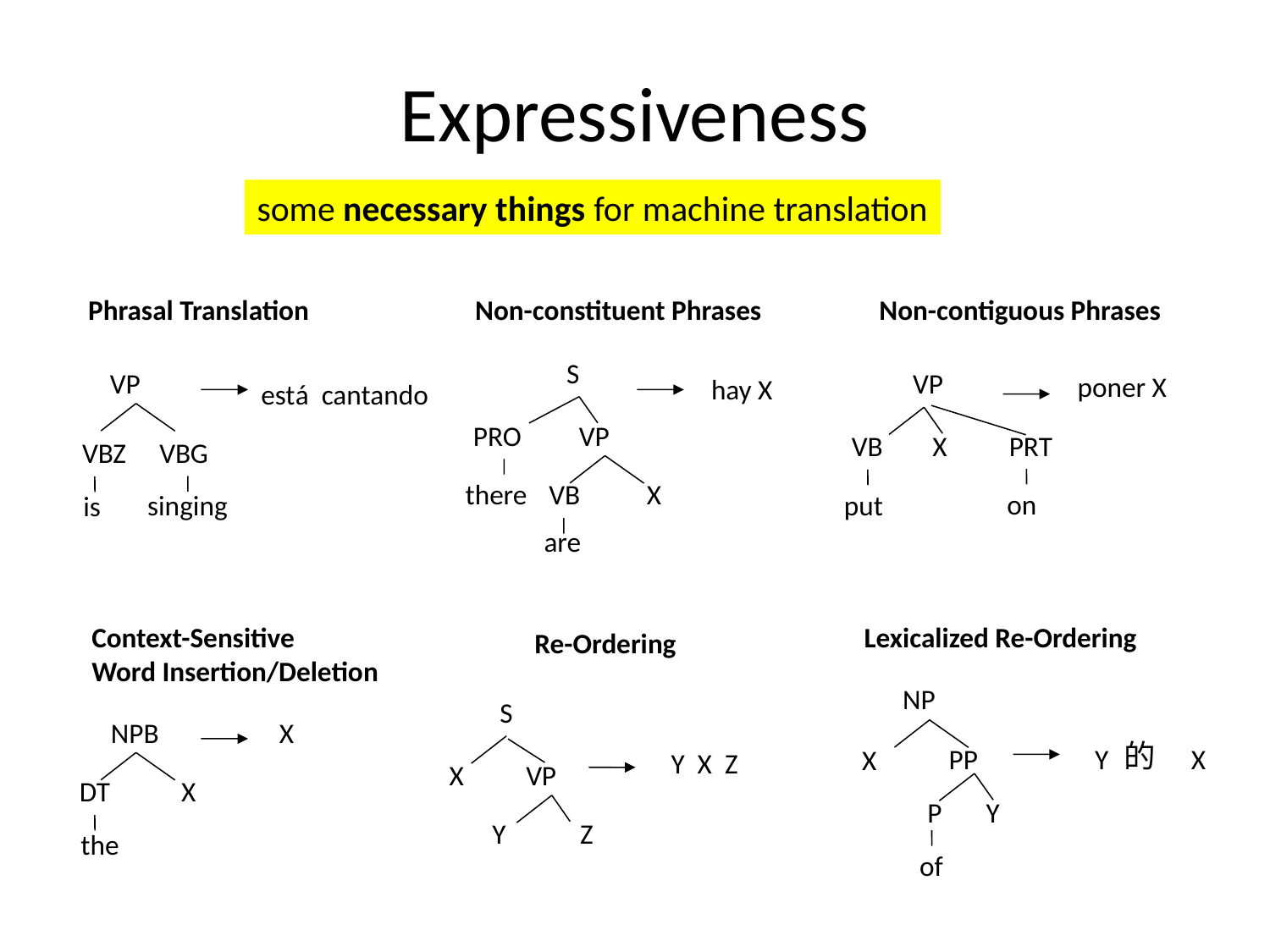

Expressiveness
some necessary things for machine translation
Phrasal Translation
Non-constituent Phrases
Non-contiguous Phrases
   S
VP
   VP
poner X
hay X
está  cantando

PRO
VP
PRT
VB
X
VBZ
VBG

there
VB
X

on
put
singing
is
are

Context-Sensitive
Word Insertion/Deletion
Lexicalized Re-Ordering
Re-Ordering
NP
   S
NPB
X

的
PP
Y             X

X

Y  X  Z
X
VP

DT
X

P
Y

Y
Z

the

of